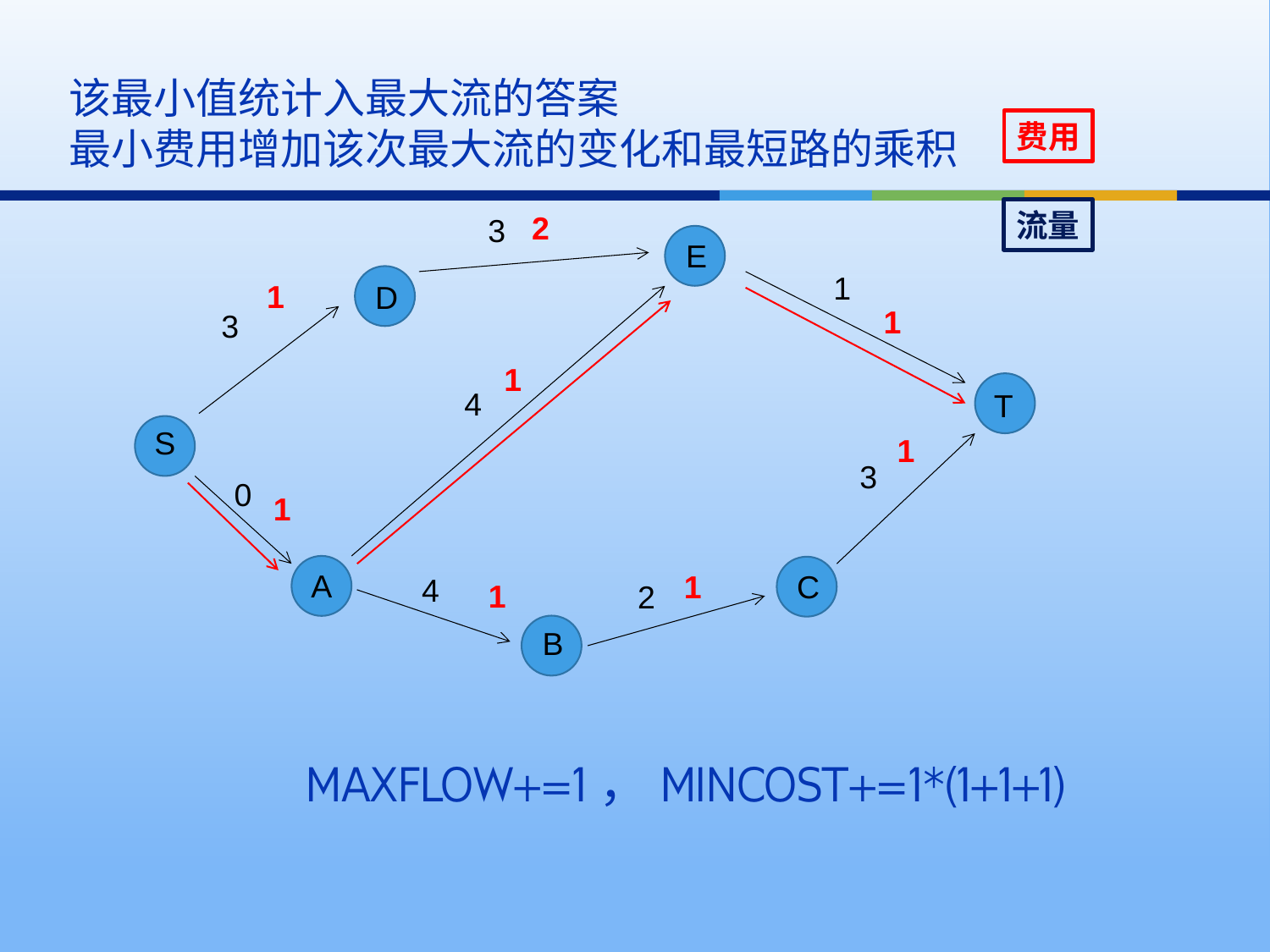

该最小值统计入最大流的答案
最小费用增加该次最大流的变化和最短路的乘积
费用
流量
2
3

E
1

1
D
1
3
1

4
T

S
1
3
0
1

A
C
1
4
1
2

B
Maxflow+=1，Mincost+=1*(1+1+1)